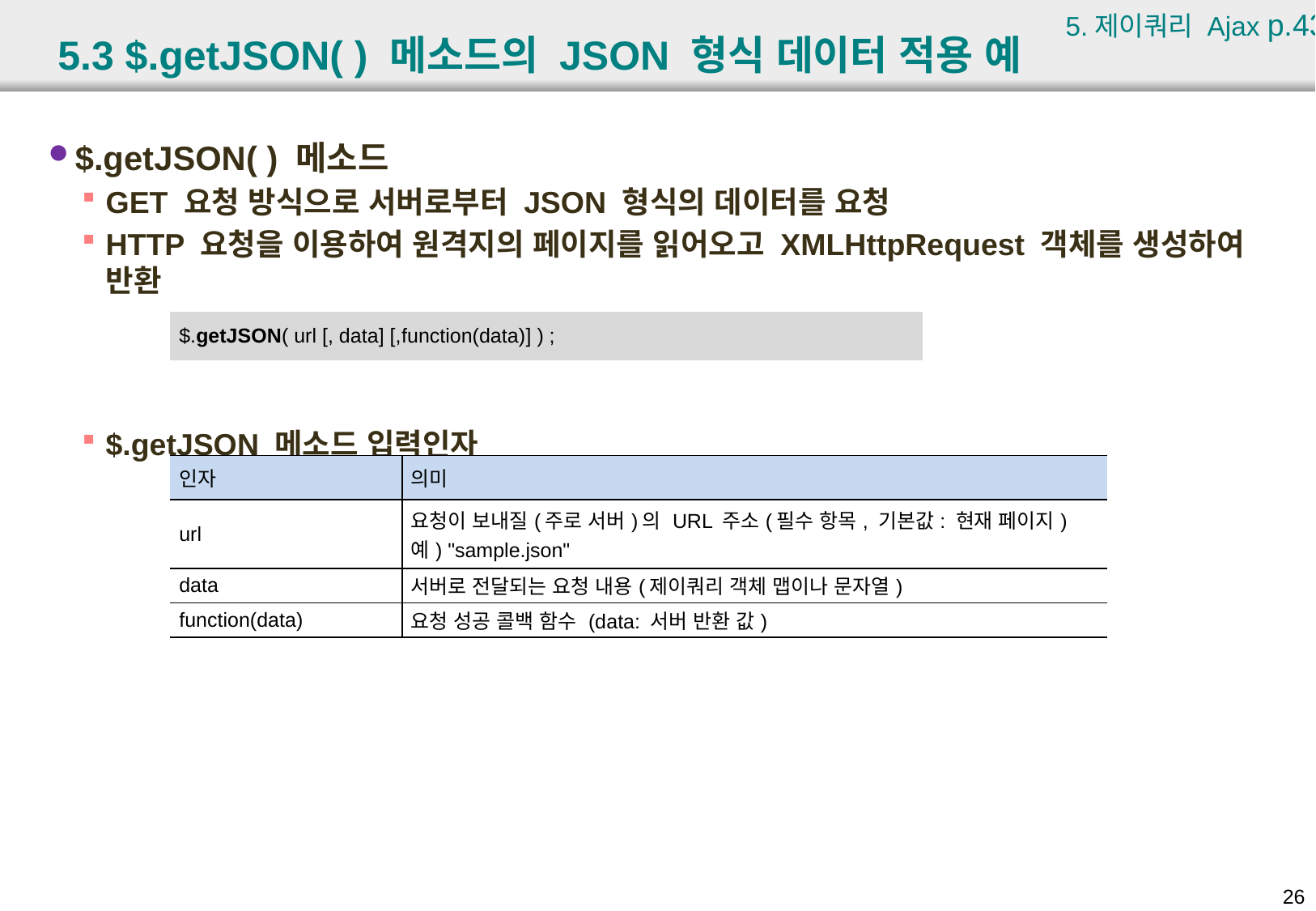

5.제이쿼리 Ajax p.433
# 5.3 $.getJSON( ) 메소드의 JSON 형식 데이터 적용 예
$.getJSON( ) 메소드
GET 요청 방식으로 서버로부터 JSON 형식의 데이터를 요청
HTTP 요청을 이용하여 원격지의 페이지를 읽어오고 XMLHttpRequest 객체를 생성하여 반환

$.getJSON 메소드 입력인자

| $.getJSON( url [, data] [,function(data)] ) ; |
| --- |
| 인자 | 의미 |
| --- | --- |
| url | 요청이 보내질(주로 서버)의 URL 주소(필수 항목, 기본값: 현재 페이지) 예) "sample.json" |
| data | 서버로 전달되는 요청 내용(제이쿼리 객체 맵이나 문자열) |
| function(data) | 요청 성공 콜백 함수 (data: 서버 반환 값) |